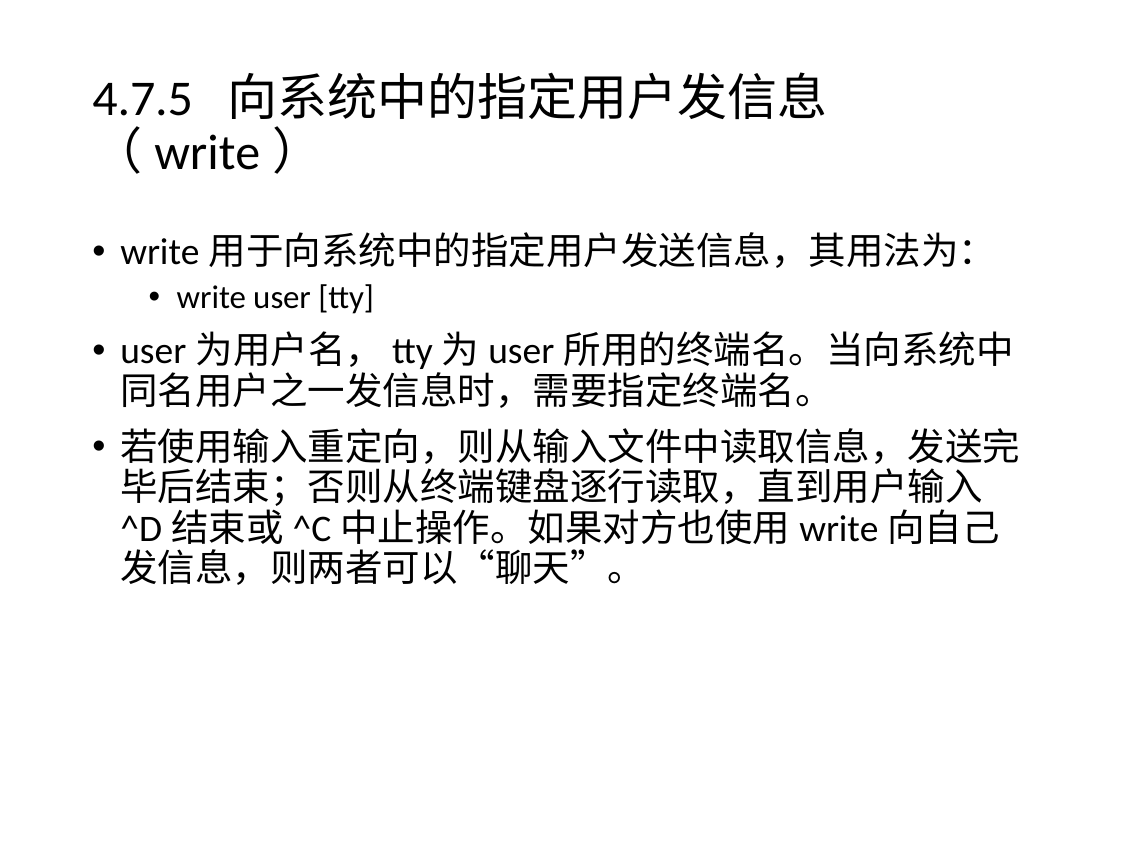

# 4.7.5  向系统中的指定用户发信息（write）
write用于向系统中的指定用户发送信息，其用法为：
write user [tty]
user为用户名，tty为user所用的终端名。当向系统中同名用户之一发信息时，需要指定终端名。
若使用输入重定向，则从输入文件中读取信息，发送完毕后结束；否则从终端键盘逐行读取，直到用户输入^D结束或^C中止操作。如果对方也使用write向自己发信息，则两者可以“聊天”。